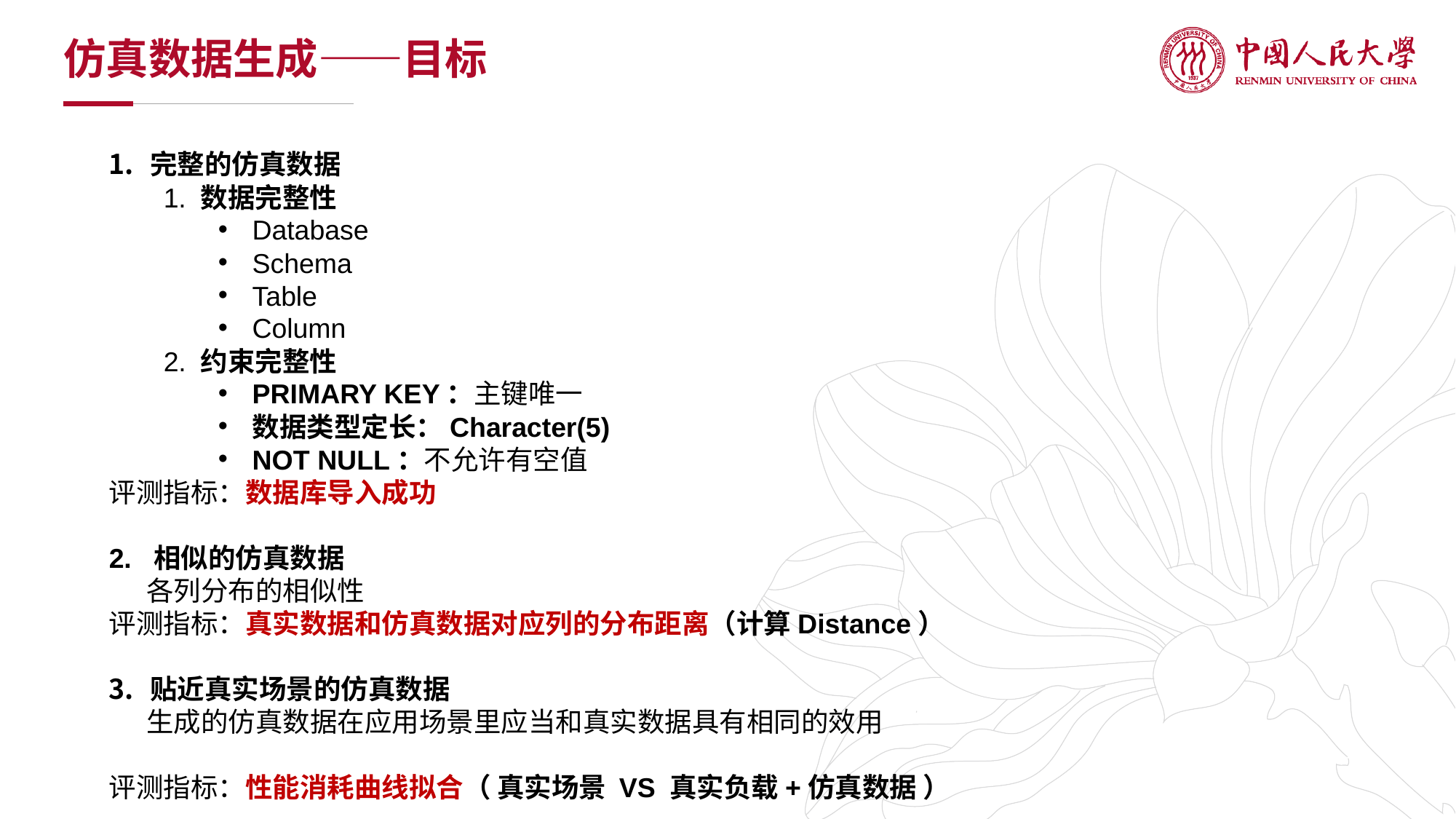

仿真数据生成——目标

完整的仿真数据
1. 数据完整性
Database
Schema
Table
Column
2. 约束完整性
PRIMARY KEY：主键唯一
数据类型定长：Character(5)
NOT NULL：不允许有空值
评测指标：数据库导入成功

2.  相似的仿真数据
     各列分布的相似性
评测指标：真实数据和仿真数据对应列的分布距离（计算Distance）

贴近真实场景的仿真数据
     生成的仿真数据在应用场景里应当和真实数据具有相同的效用

评测指标：性能消耗曲线拟合（ 真实场景 VS 真实负载+仿真数据 ）